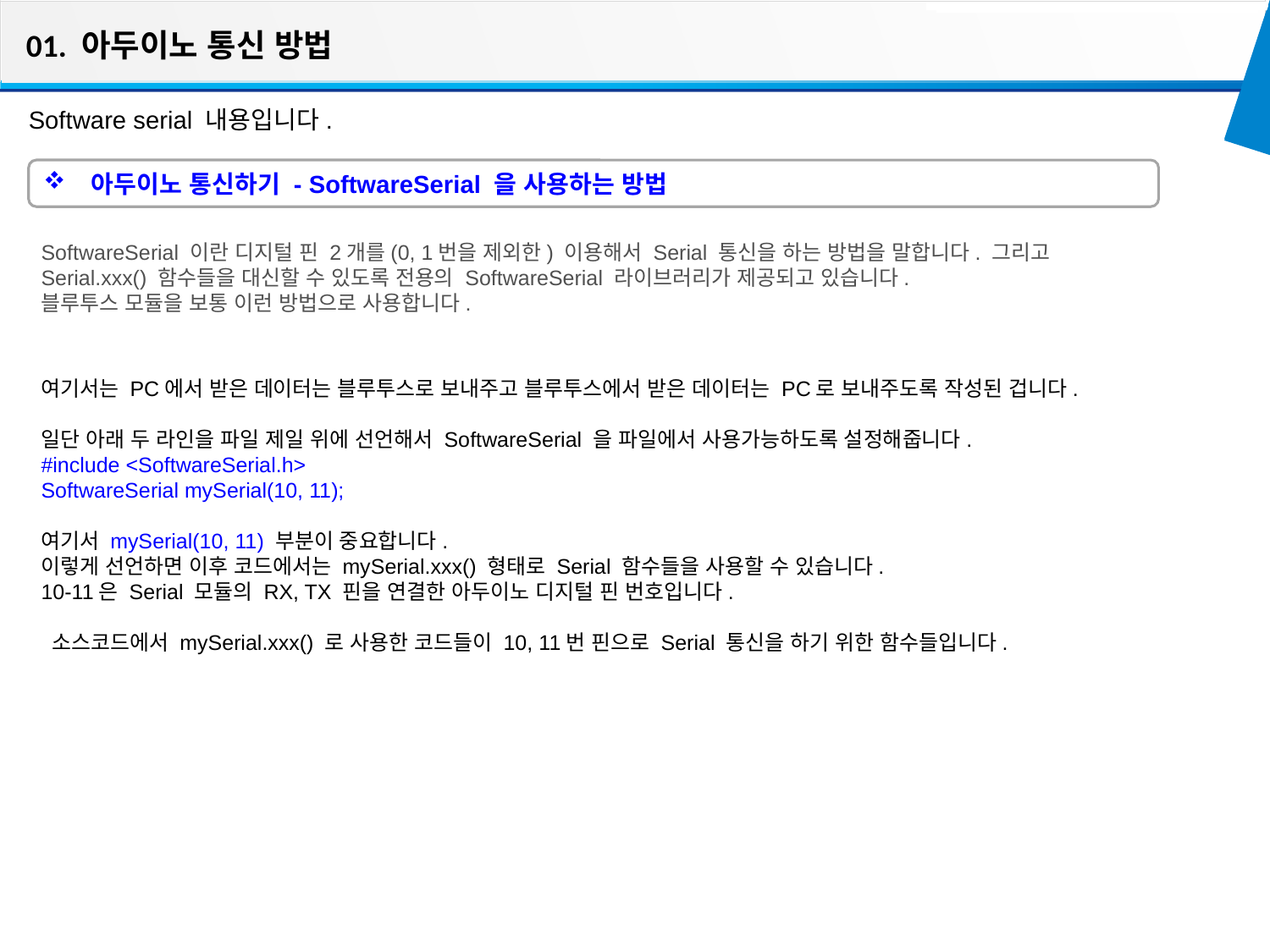

01. 아두이노 통신 방법

Software serial 내용입니다.
아두이노 통신하기 - SoftwareSerial 을 사용하는 방법
SoftwareSerial 이란 디지털 핀 2개를(0, 1번을 제외한) 이용해서 Serial 통신을 하는 방법을 말합니다. 그리고 Serial.xxx() 함수들을 대신할 수 있도록 전용의 SoftwareSerial 라이브러리가 제공되고 있습니다.
블루투스 모듈을 보통 이런 방법으로 사용합니다.
여기서는 PC에서 받은 데이터는 블루투스로 보내주고 블루투스에서 받은 데이터는 PC로 보내주도록 작성된 겁니다.

일단 아래 두 라인을 파일 제일 위에 선언해서 SoftwareSerial 을 파일에서 사용가능하도록 설정해줍니다.
#include <SoftwareSerial.h>
SoftwareSerial mySerial(10, 11);

여기서 mySerial(10, 11) 부분이 중요합니다.
이렇게 선언하면 이후 코드에서는 mySerial.xxx() 형태로 Serial 함수들을 사용할 수 있습니다.
10-11은 Serial 모듈의 RX, TX 핀을 연결한 아두이노 디지털 핀 번호입니다.

 소스코드에서 mySerial.xxx() 로 사용한 코드들이 10, 11번 핀으로 Serial 통신을 하기 위한 함수들입니다.